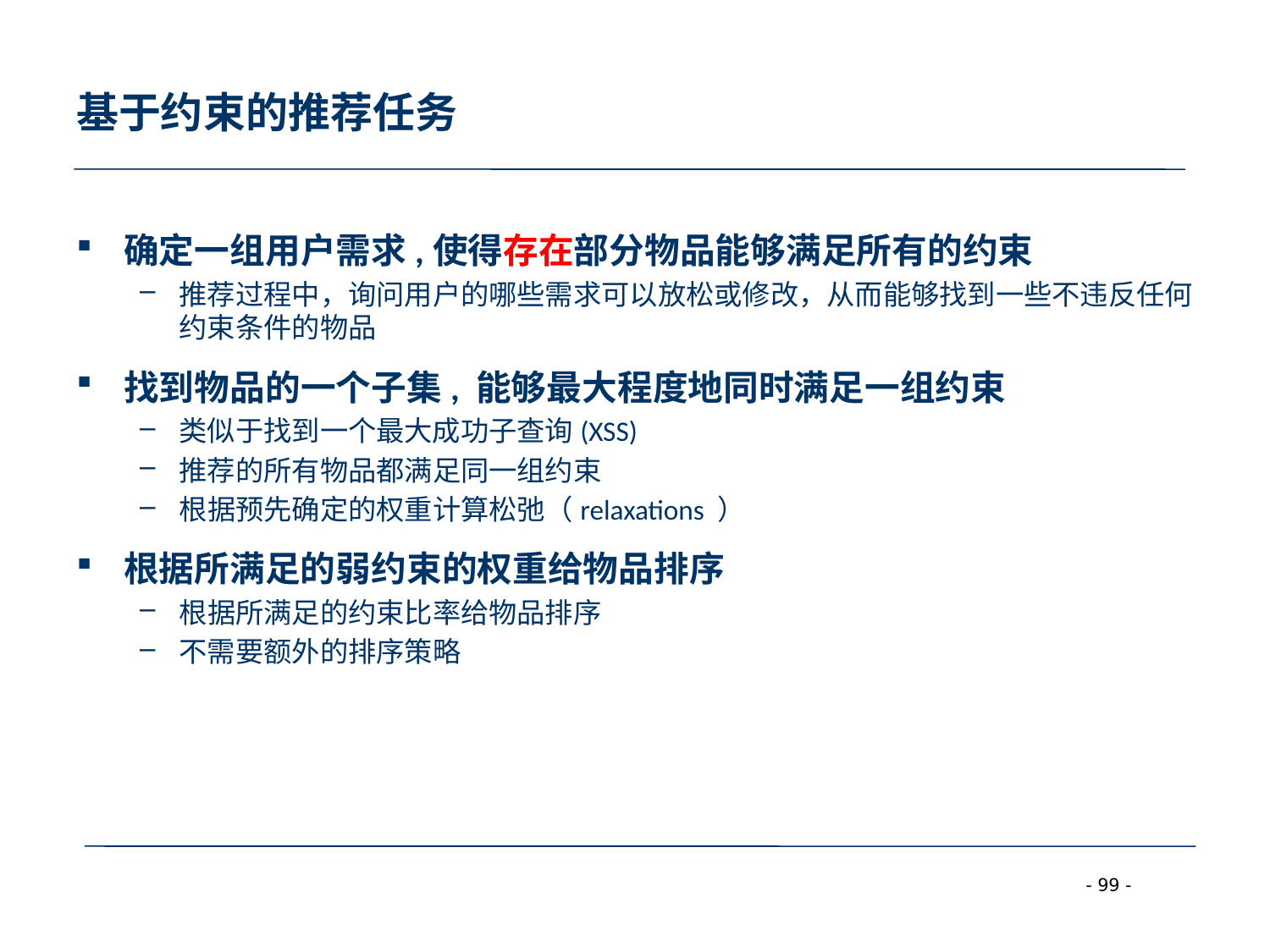

# 基于约束的推荐任务
确定一组用户需求,使得存在部分物品能够满足所有的约束
推荐过程中，询问用户的哪些需求可以放松或修改，从而能够找到一些不违反任何约束条件的物品
找到物品的一个子集, 能够最大程度地同时满足一组约束
类似于找到一个最大成功子查询(XSS)
推荐的所有物品都满足同一组约束
根据预先确定的权重计算松弛（relaxations ）
根据所满足的弱约束的权重给物品排序
根据所满足的约束比率给物品排序
不需要额外的排序策略